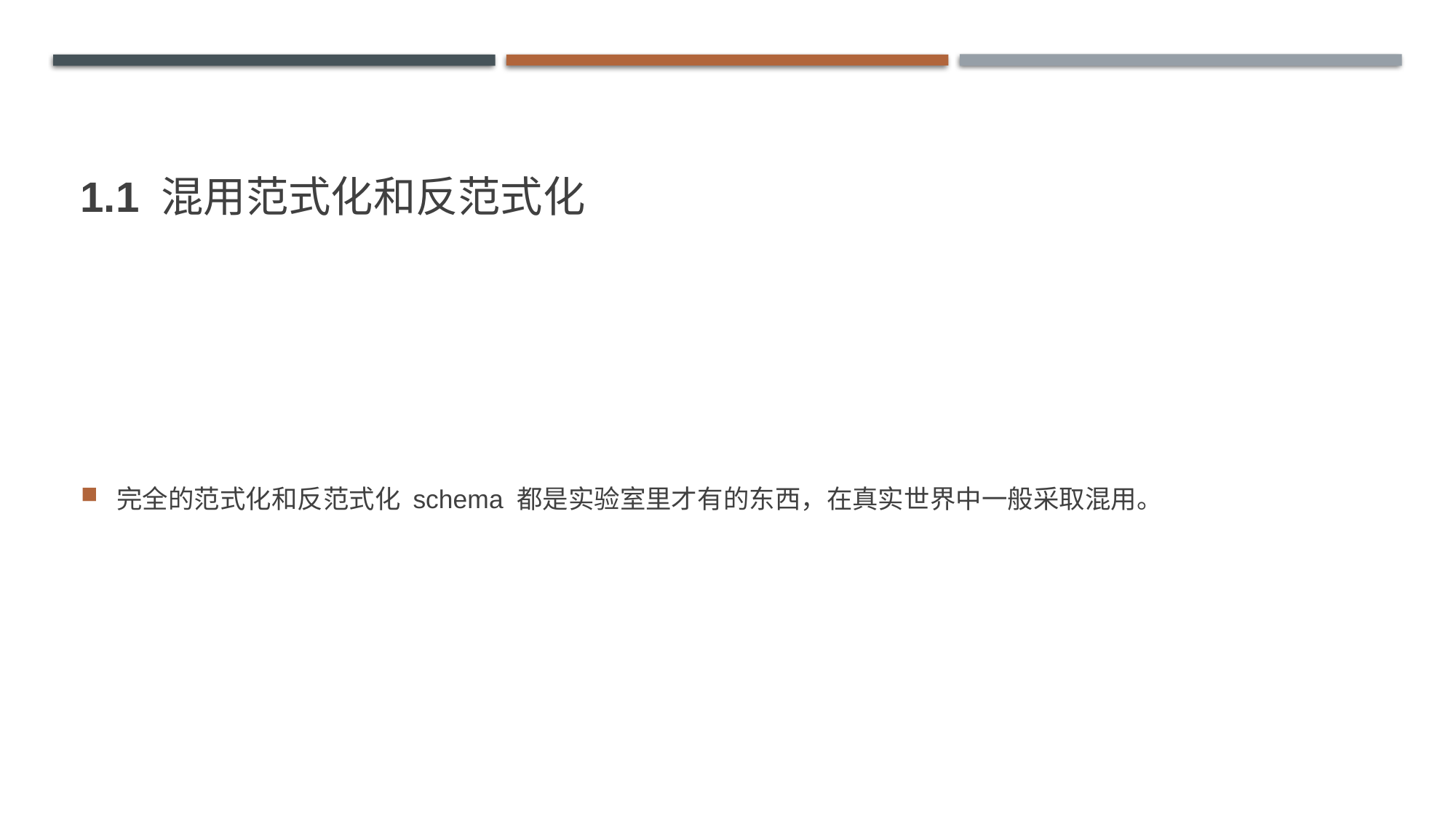

# 1.1 混用范式化和反范式化
完全的范式化和反范式化 schema 都是实验室里才有的东西，在真实世界中一般采取混用。